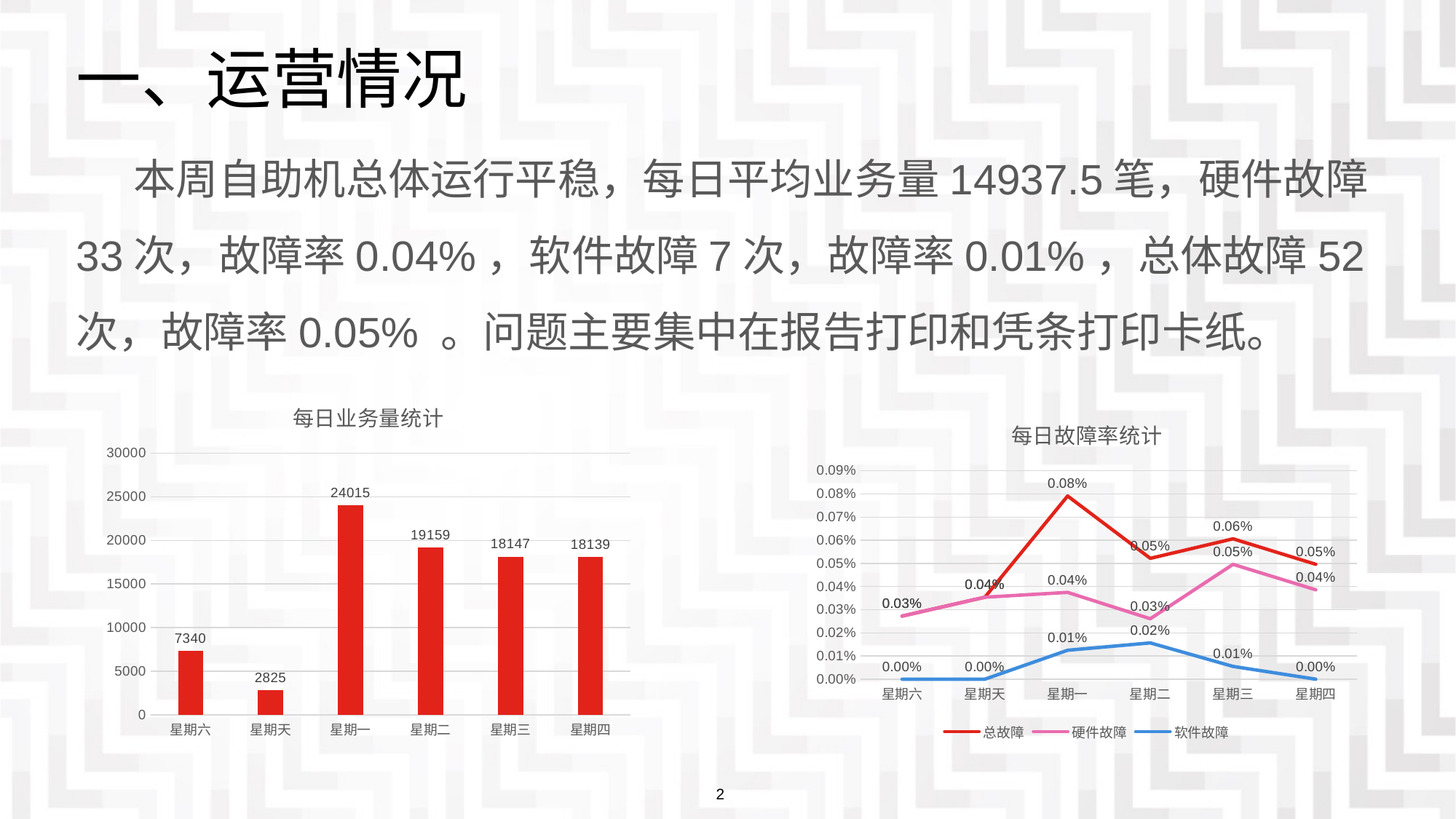

一、运营情况
     本周自助机总体运行平稳，每日平均业务量14937.5笔，硬件故障33次，故障率0.04%，软件故障7次，故障率0.01%，总体故障52次，故障率0.05% 。问题主要集中在报告打印和凭条打印卡纸。

### Chart: 每日业务量统计

| Category |  |
|---|---|
| 星期六 | 7340.0 |
| 星期天 | 2825.0 |
| 星期一 | 24015.0 |
| 星期二 | 19159.0 |
| 星期三 | 18147.0 |
| 星期四 | 18139.0 |

### Chart: 每日故障率统计

| Category | 总故障 | 硬件故障 | 软件故障 |
|---|---|---|---|
| 星期六 | 0.000272479564032698 | 0.000272479564032698 | 0.0 |
| 星期天 | 0.000353982300884956 | 0.000353982300884956 | 0.0 |
| 星期一 | 0.000791172184051634 | 0.000374765771392879 | 0.000124921923797626 |
| 星期二 | 0.000521947909598622 | 0.000260973954799311 | 0.000156584372879587 |
| 星期三 | 0.000606160797928032 | 0.000495949743759299 | 5.51055270843666e-05 |
| 星期四 | 0.0004961684767627763 | 0.00038590881525993716 | 0.0 |